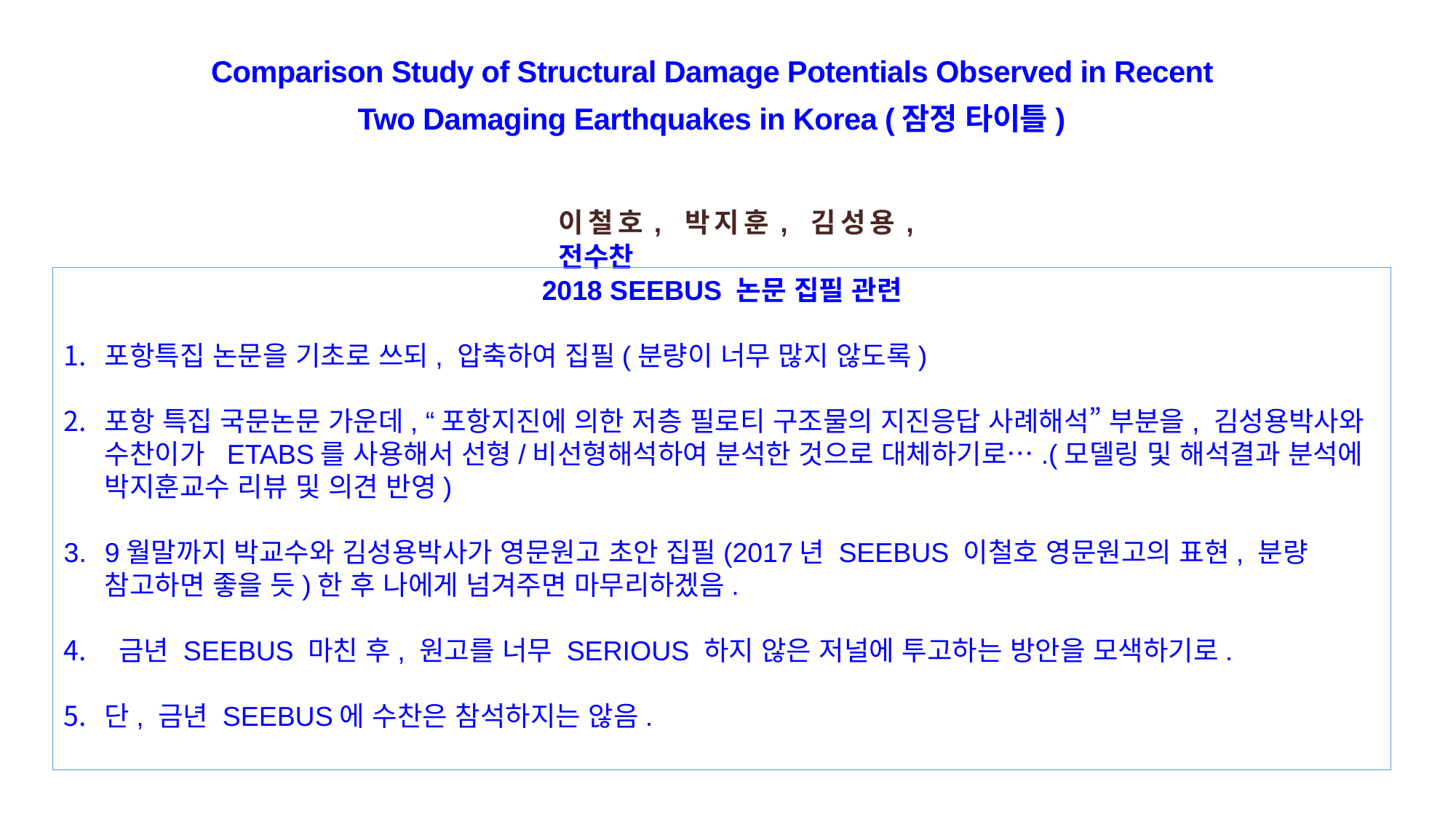

Comparison Study of Structural Damage Potentials Observed in Recent Two Damaging Earthquakes in Korea (잠정 타이틀)
이철호, 박지훈, 김성용, 전수찬
2018 SEEBUS 논문 집필 관련

포항특집 논문을 기초로 쓰되, 압축하여 집필(분량이 너무 많지 않도록)

포항 특집 국문논문 가운데, “포항지진에 의한 저층 필로티 구조물의 지진응답 사례해석” 부분을, 김성용박사와 수찬이가  ETABS를 사용해서 선형/비선형해석하여 분석한 것으로 대체하기로….(모델링 및 해석결과 분석에 박지훈교수 리뷰 및 의견 반영)

9월말까지 박교수와 김성용박사가 영문원고 초안 집필(2017년 SEEBUS 이철호 영문원고의 표현, 분량 참고하면 좋을 듯)한 후 나에게 넘겨주면 마무리하겠음.

 금년 SEEBUS 마친 후, 원고를 너무 SERIOUS 하지 않은 저널에 투고하는 방안을 모색하기로.

단, 금년 SEEBUS에 수찬은 참석하지는 않음.